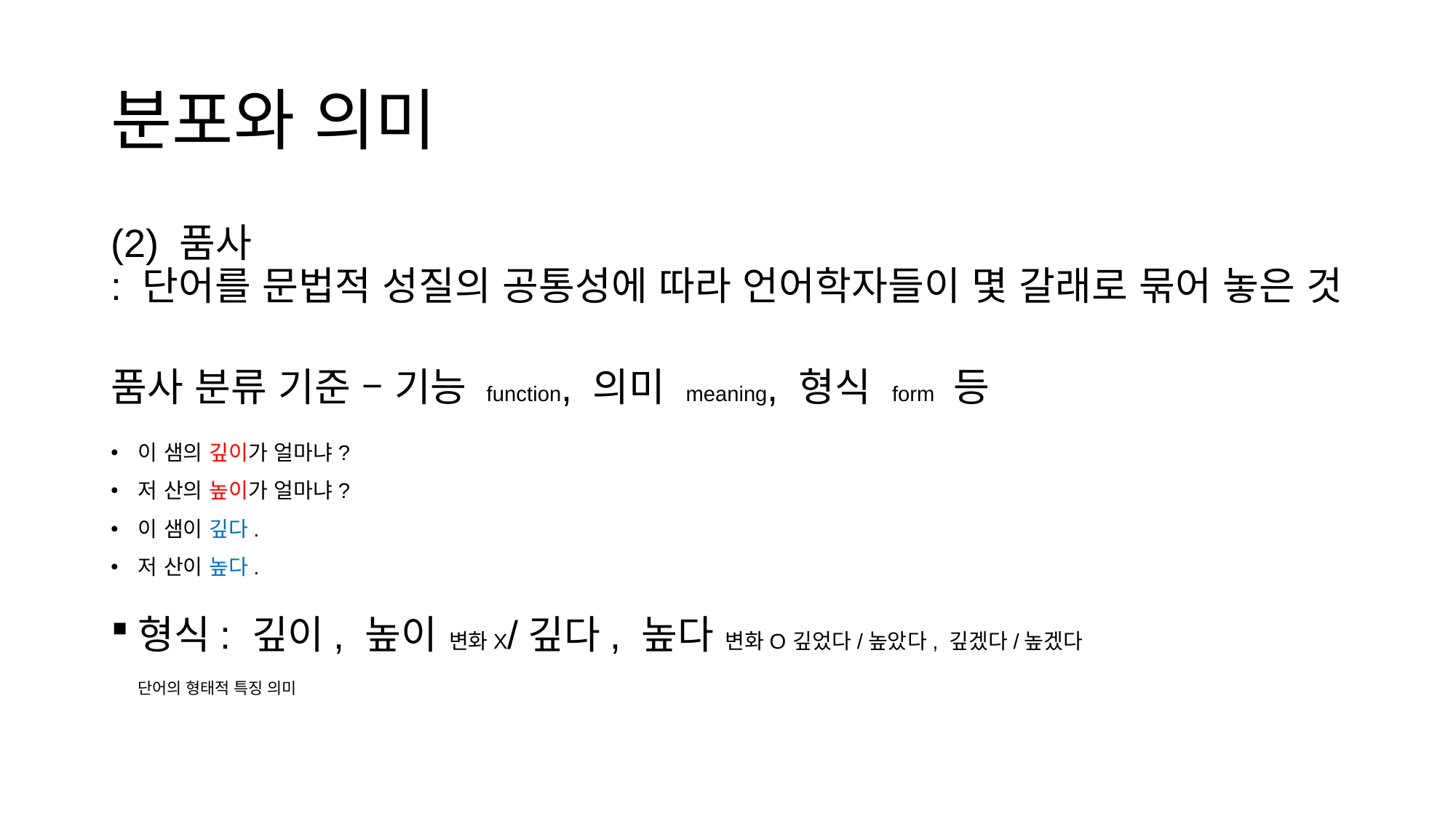

# 분포와 의미
(2) 품사
: 단어를 문법적 성질의 공통성에 따라 언어학자들이 몇 갈래로 묶어 놓은 것
품사 분류 기준 – 기능 function, 의미 meaning, 형식 form 등

이 샘의 깊이가 얼마냐?
저 산의 높이가 얼마냐?
이 샘이 깊다.
저 산이 높다.

형식: 깊이, 높이 변화X/깊다, 높다 변화O 	깊었다/높았다, 깊겠다/높겠다
단어의 형태적 특징 의미